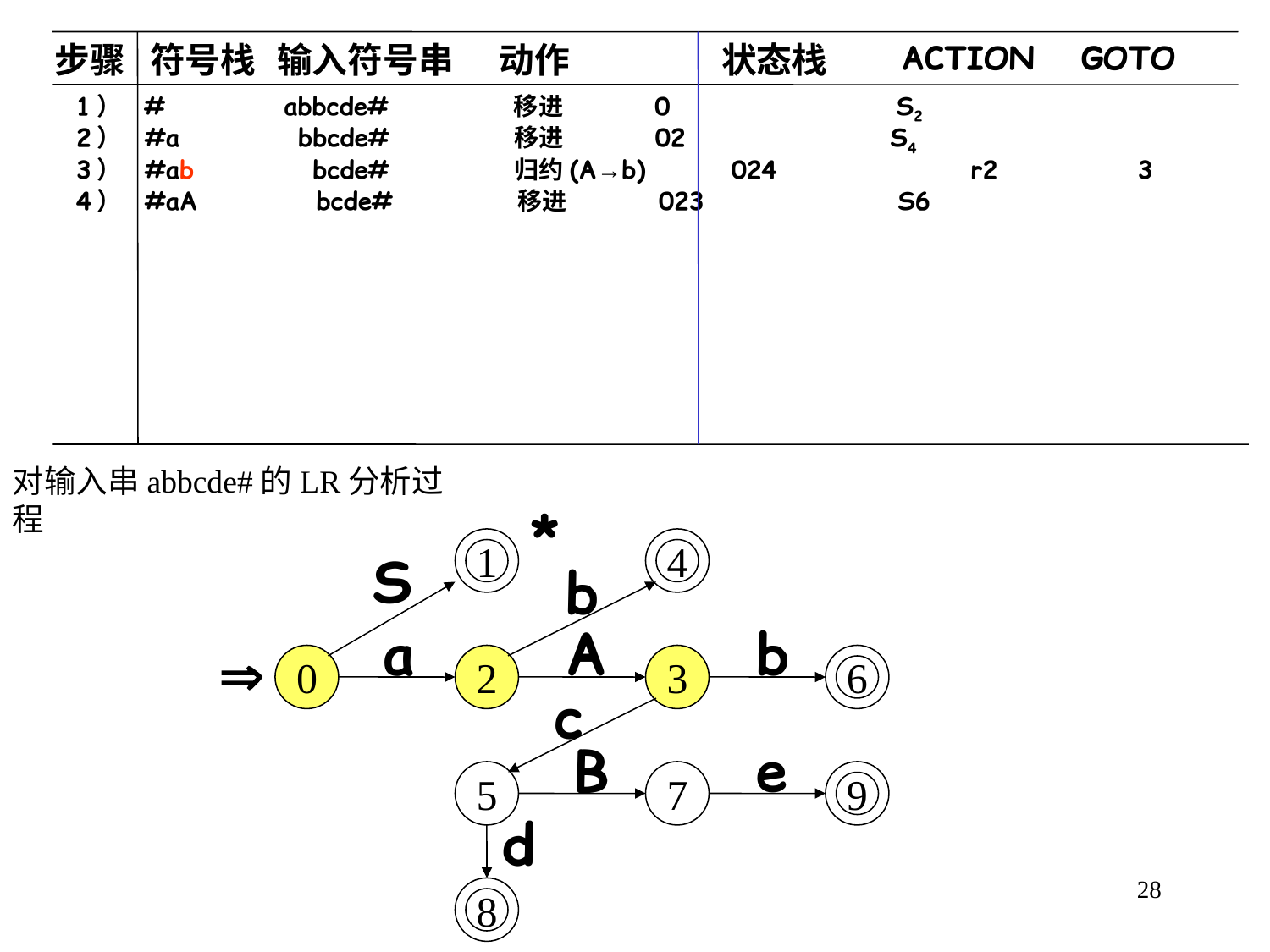

步骤

符号栈

输入符号串
动作

状态栈
ACTION
GOTO
 1）   #           abbcde#           移进               0                     S2

 2）   #a           bbcde#           移进               02                   S4
 3）   #ab           bcde#           归约(A→b)        024                  r2             3
 4）   #aA           bcde#           移进               023                  S6

对输入串abbcde#的LR分析过程
*
1
4

S
b

a
A
b
⇒
0
2
3
6

c

B
e
5
7
9

d

28
8